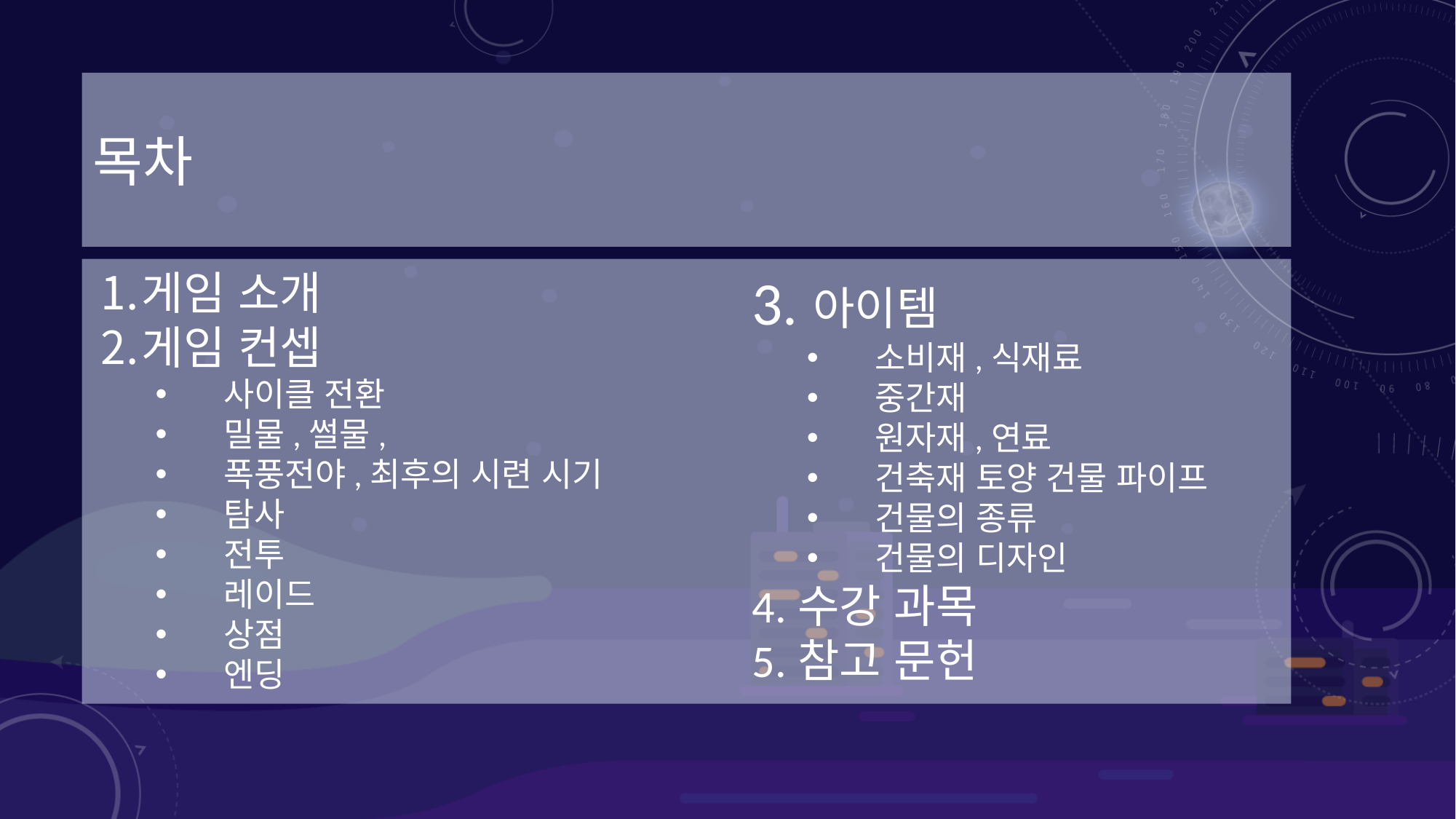

# 목차

게임 소개
게임 컨셉
사이클 전환
밀물,썰물,
폭풍전야,최후의 시련 시기
탐사
전투
레이드
상점
엔딩
3.아이템
소비재,식재료
중간재
원자재,연료
건축재 토양 건물 파이프
건물의 종류
건물의 디자인
4.수강 과목
5.참고 문헌